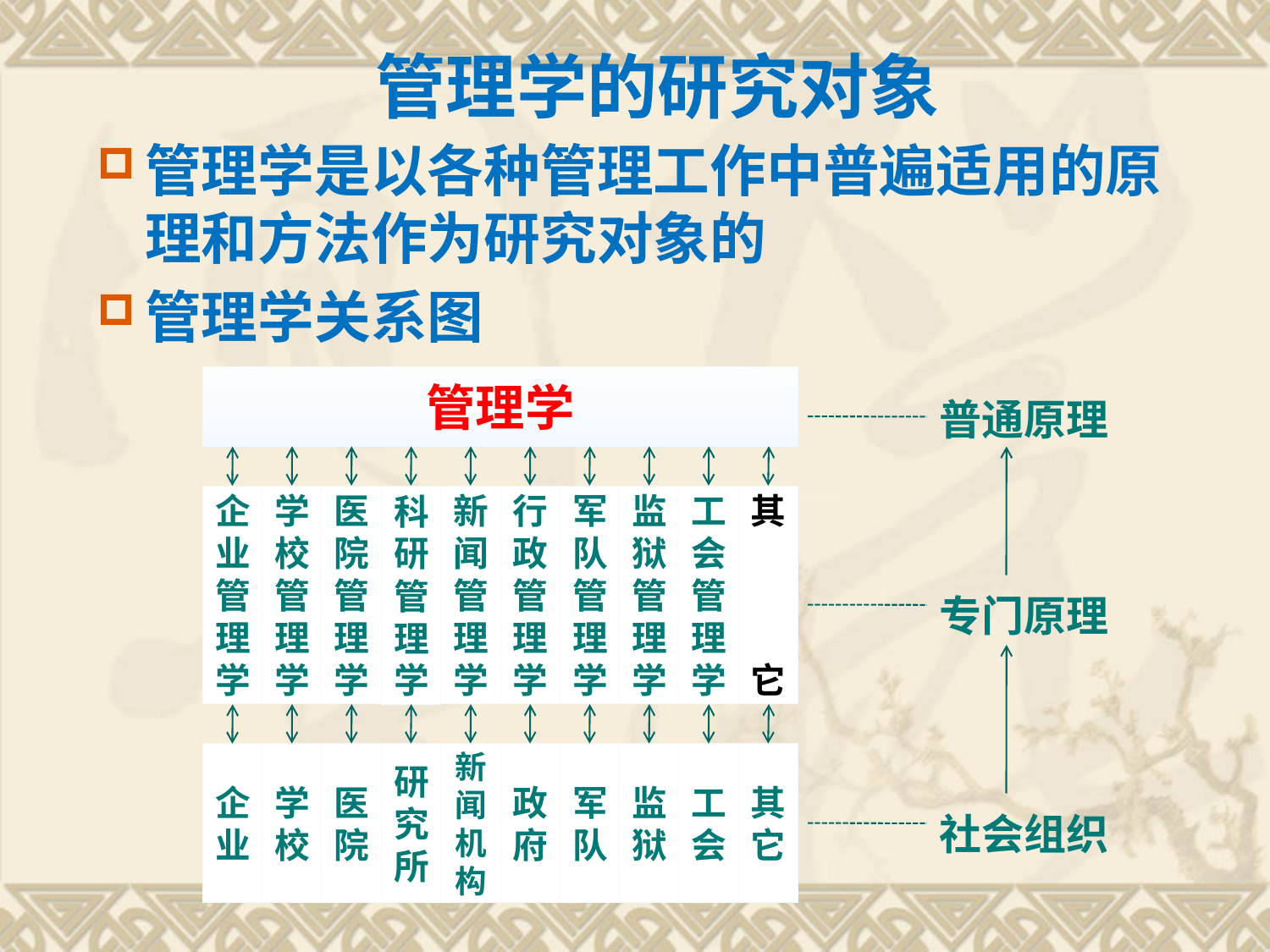

管理学的研究对象
管理学是以各种管理工作中普遍适用的原理和方法作为研究对象的
管理学关系图
管理学
普通原理
专门原理
社会组织
企业管理学
学校管理学
医院管理学
新闻管理学
行政管理学
军队管理学
监狱管理学
工会管理学
其

它
科研管理学
企业
学校
医院
研究所
新闻机构
政府
军队
监狱
工会
其它